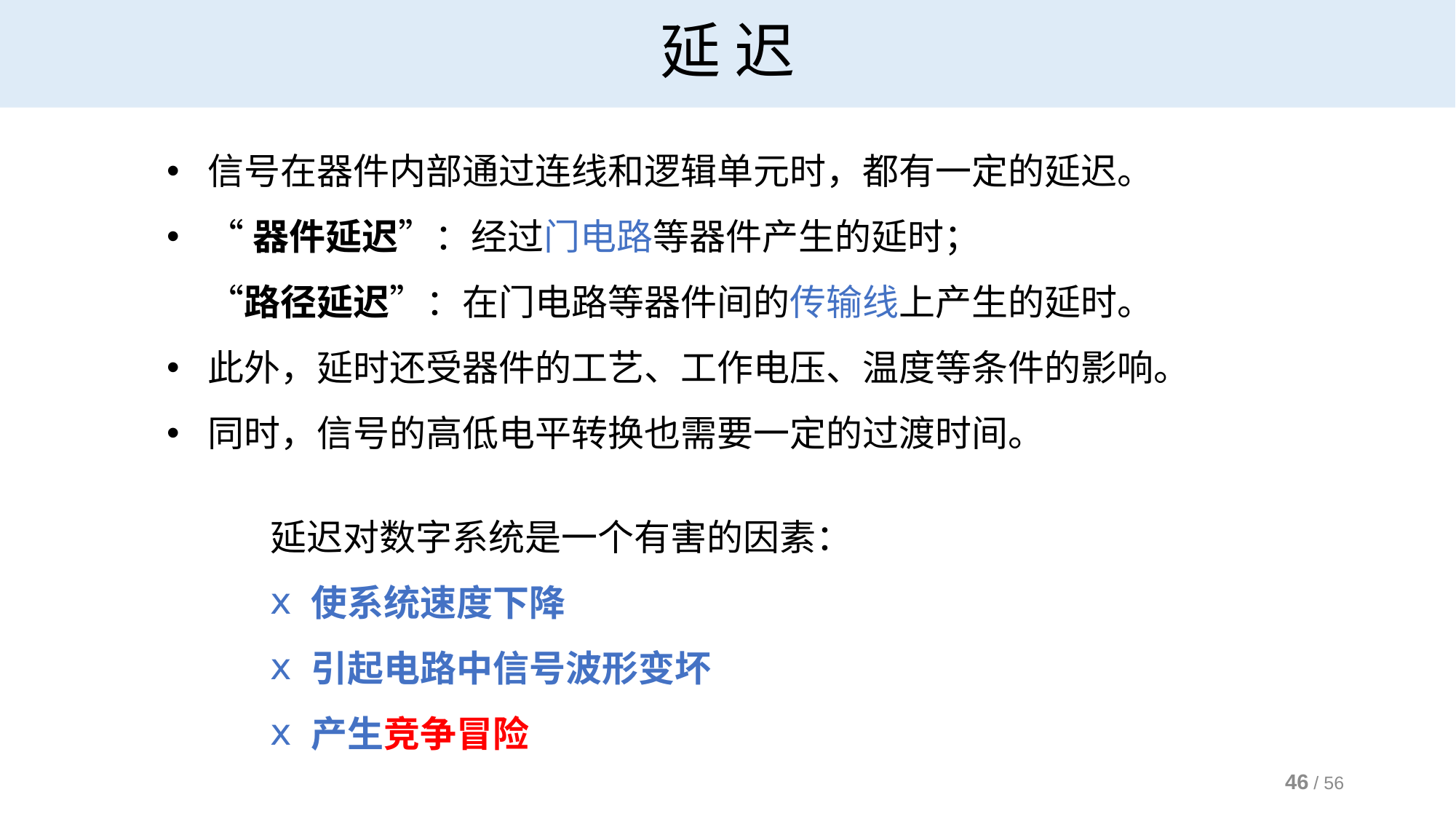

# 延 迟
信号在器件内部通过连线和逻辑单元时，都有一定的延迟。
“器件延迟”：经过门电路等器件产生的延时；
“路径延迟”：在门电路等器件间的传输线上产生的延时。
此外，延时还受器件的工艺、工作电压、温度等条件的影响。
同时，信号的高低电平转换也需要一定的过渡时间。
延迟对数字系统是一个有害的因素：
使系统速度下降
引起电路中信号波形变坏
产生竞争冒险
46 / 56